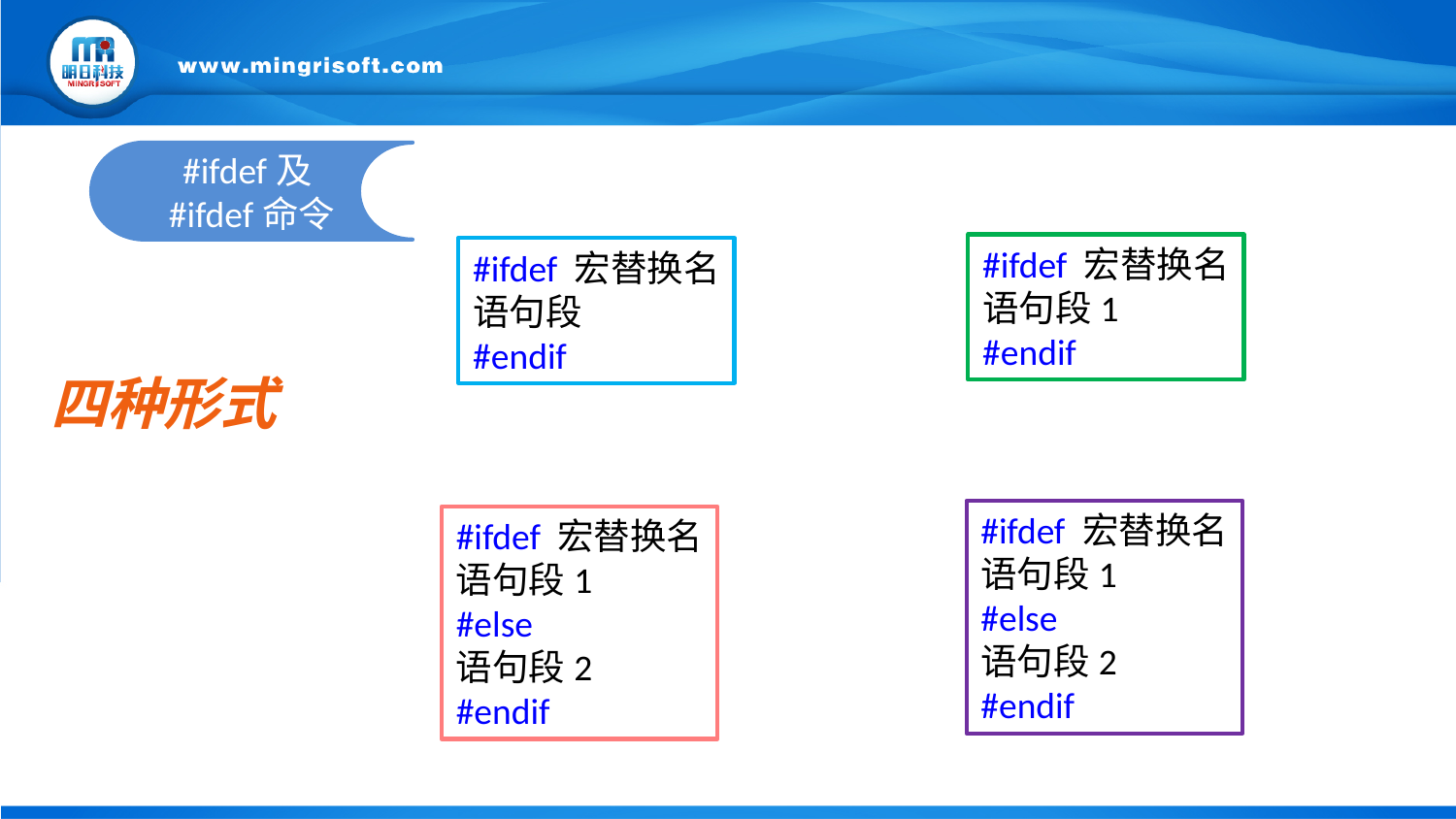

#ifdef及#ifdef命令
#ifdef 宏替换名
语句段1
#endif
#ifdef 宏替换名
语句段
#endif
四种形式
#ifdef 宏替换名
语句段1
#else
语句段2
#endif
#ifdef 宏替换名
语句段1
#else
语句段2
#endif